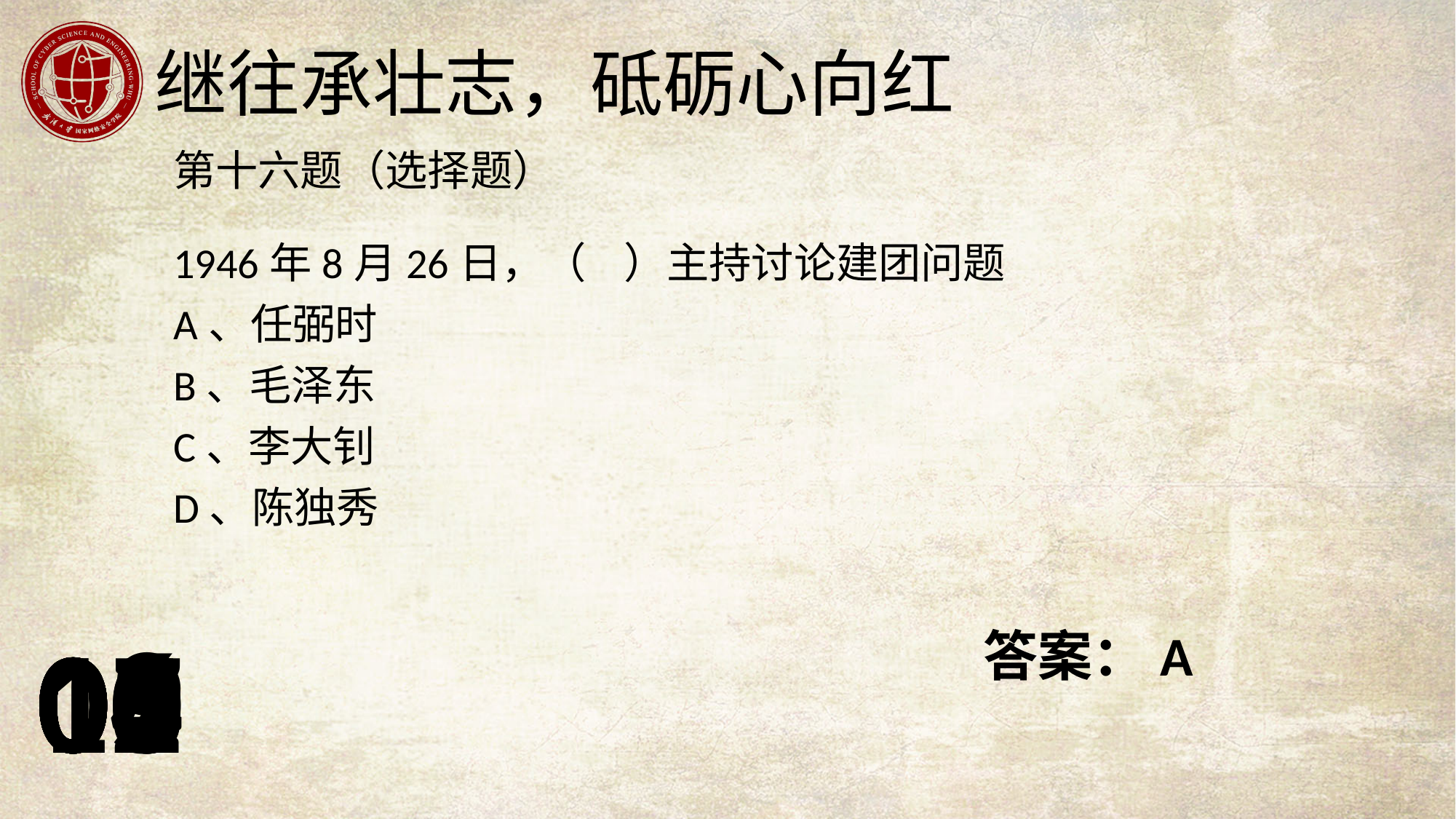

第十六题（选择题）
1946年8月26日，（    ）主持讨论建团问题
A、任弼时
B、毛泽东
C、李大钊
D、陈独秀
答案：A